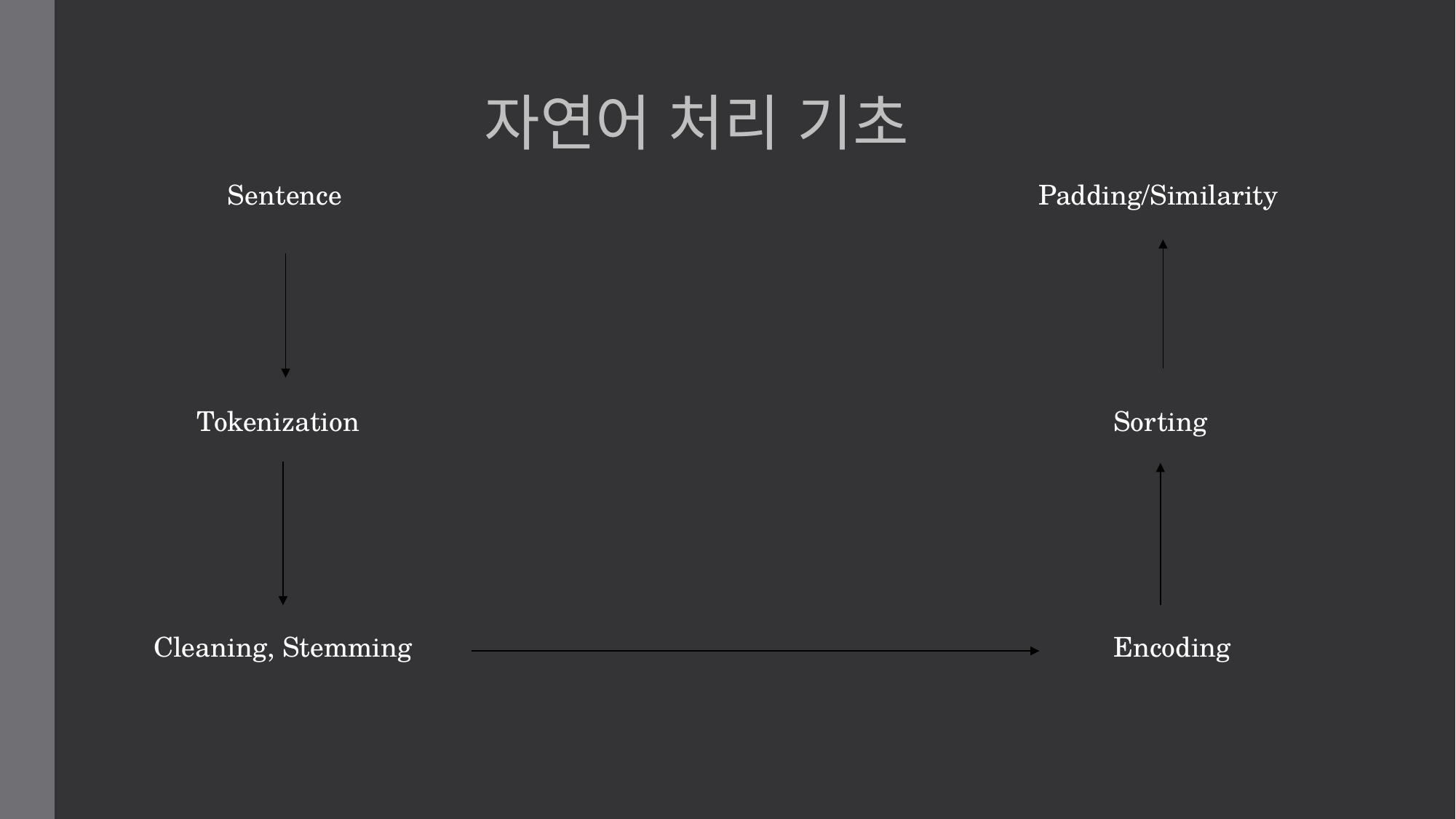

자연어 처리 기초
Sentence
Padding/Similarity
Tokenization
Sorting
Cleaning, Stemming
Encoding